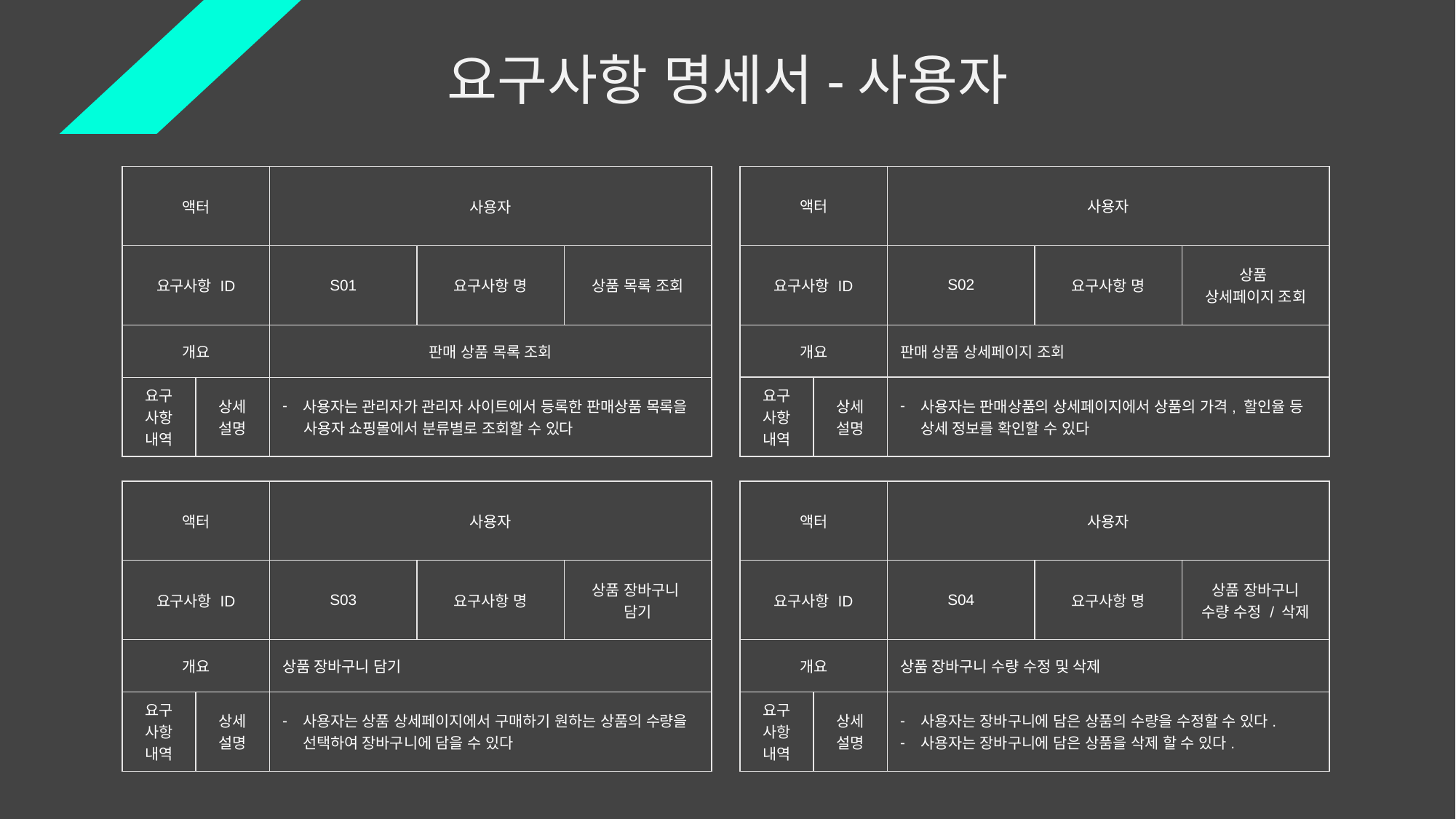

요구사항 명세서-사용자
| 액터 |  | 사용자 |  |  |
| --- | --- | --- | --- | --- |
| 요구사항 ID |  | S02 | 요구사항 명 | 상품 상세페이지 조회 |
| 개요 |  | 판매 상품 상세페이지 조회 |  |  |
| 요구 사항 내역 | 상세 설명 | 사용자는 판매상품의 상세페이지에서 상품의 가격, 할인율 등 상세 정보를 확인할 수 있다 |  |  |
| 액터 |  | 사용자 |  |  |
| --- | --- | --- | --- | --- |
| 요구사항 ID |  | S01 | 요구사항 명 | 상품 목록 조회 |
| 개요 |  | 판매 상품 목록 조회 |  |  |
| 요구 사항 내역 | 상세 설명 | 사용자는 관리자가 관리자 사이트에서 등록한 판매상품 목록을 사용자 쇼핑몰에서 분류별로 조회할 수 있다 |  |  |
| 액터 |  | 사용자 |  |  |
| --- | --- | --- | --- | --- |
| 요구사항 ID |  | S04 | 요구사항 명 | 상품 장바구니 수량 수정 / 삭제 |
| 개요 |  | 상품 장바구니 수량 수정 및 삭제 |  |  |
| 요구 사항 내역 | 상세 설명 | 사용자는 장바구니에 담은 상품의 수량을 수정할 수 있다. 사용자는 장바구니에 담은 상품을 삭제 할 수 있다. |  |  |
| 액터 |  | 사용자 |  |  |
| --- | --- | --- | --- | --- |
| 요구사항 ID |  | S03 | 요구사항 명 | 상품 장바구니 담기 |
| 개요 |  | 상품 장바구니 담기 |  |  |
| 요구 사항 내역 | 상세 설명 | 사용자는 상품 상세페이지에서 구매하기 원하는 상품의 수량을 선택하여 장바구니에 담을 수 있다 |  |  |